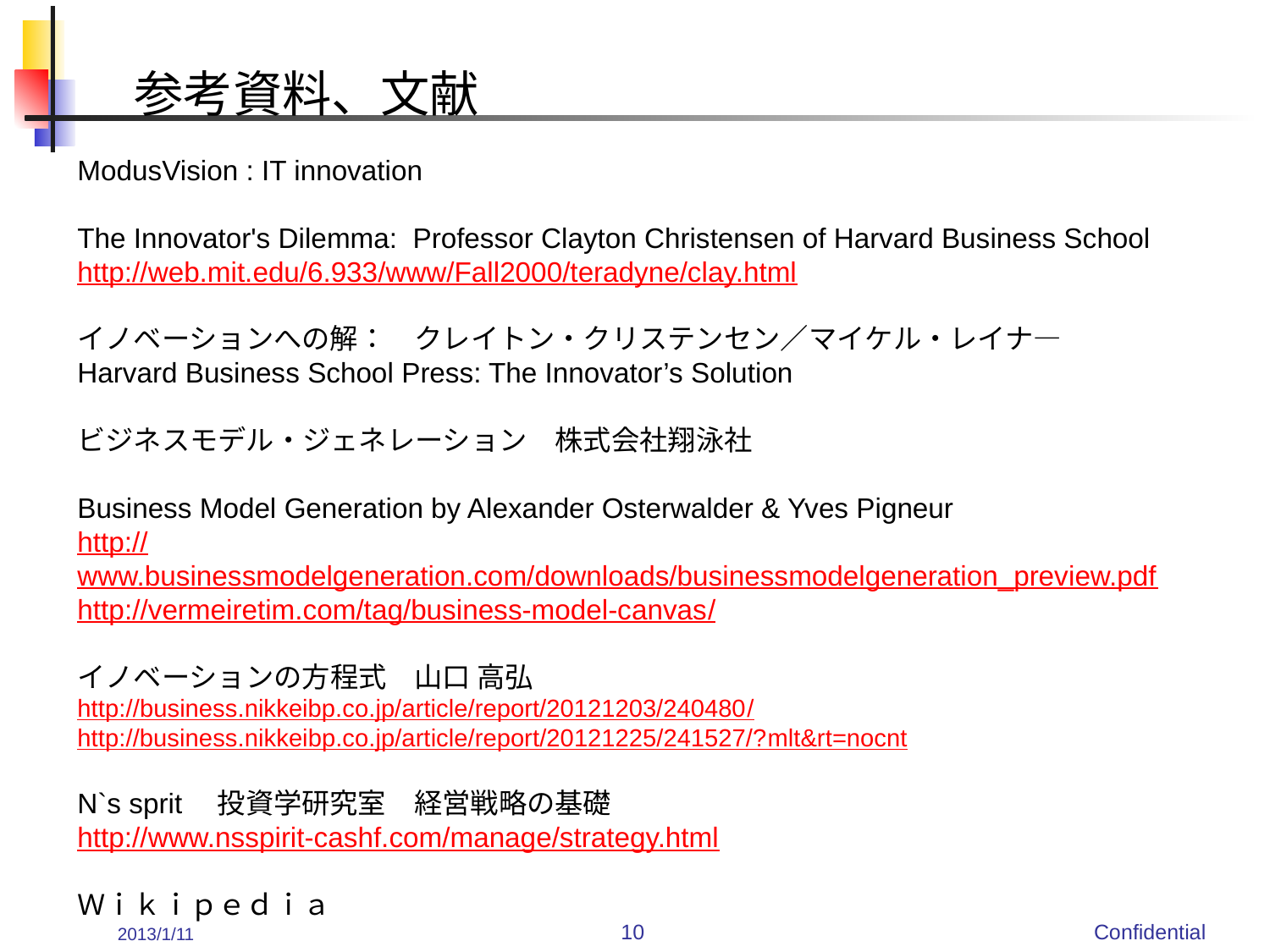

参考資料、文献
ModusVision : IT innovation

The Innovator's Dilemma:  Professor Clayton Christensen of Harvard Business School
http://web.mit.edu/6.933/www/Fall2000/teradyne/clay.html

イノベーションへの解：　クレイトン・クリステンセン／マイケル・レイナ―
Harvard Business School Press: The Innovator’s Solution

ビジネスモデル・ジェネレーション　株式会社翔泳社

Business Model Generation by Alexander Osterwalder & Yves Pigneur
http://www.businessmodelgeneration.com/downloads/businessmodelgeneration_preview.pdf
http://vermeiretim.com/tag/business-model-canvas/

イノベーションの方程式　山口 高弘
http://business.nikkeibp.co.jp/article/report/20121203/240480/
http://business.nikkeibp.co.jp/article/report/20121225/241527/?mlt&rt=nocnt

N`s sprit　投資学研究室　経営戦略の基礎
http://www.nsspirit-cashf.com/manage/strategy.html

Ｗｉｋｉｐｅｄｉａ
2013/1/11
10